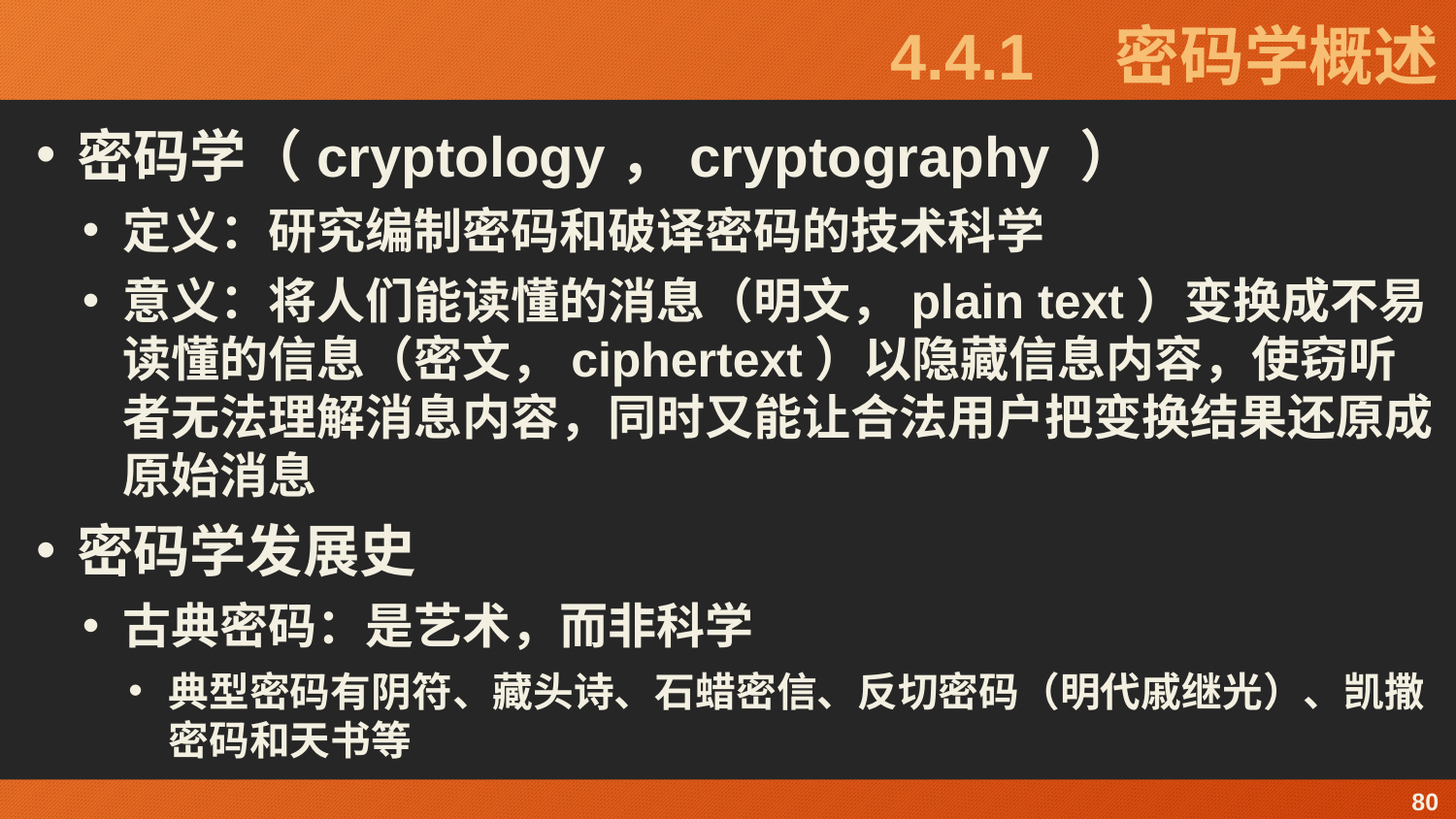

# 4.4.1　密码学概述
密码学（cryptology，cryptography ）
定义：研究编制密码和破译密码的技术科学
意义：将人们能读懂的消息（明文，plain text）变换成不易读懂的信息（密文，ciphertext）以隐藏信息内容，使窃听者无法理解消息内容，同时又能让合法用户把变换结果还原成原始消息
密码学发展史
古典密码：是艺术，而非科学
典型密码有阴符、藏头诗、石蜡密信、反切密码（明代戚继光）、凯撒密码和天书等
80